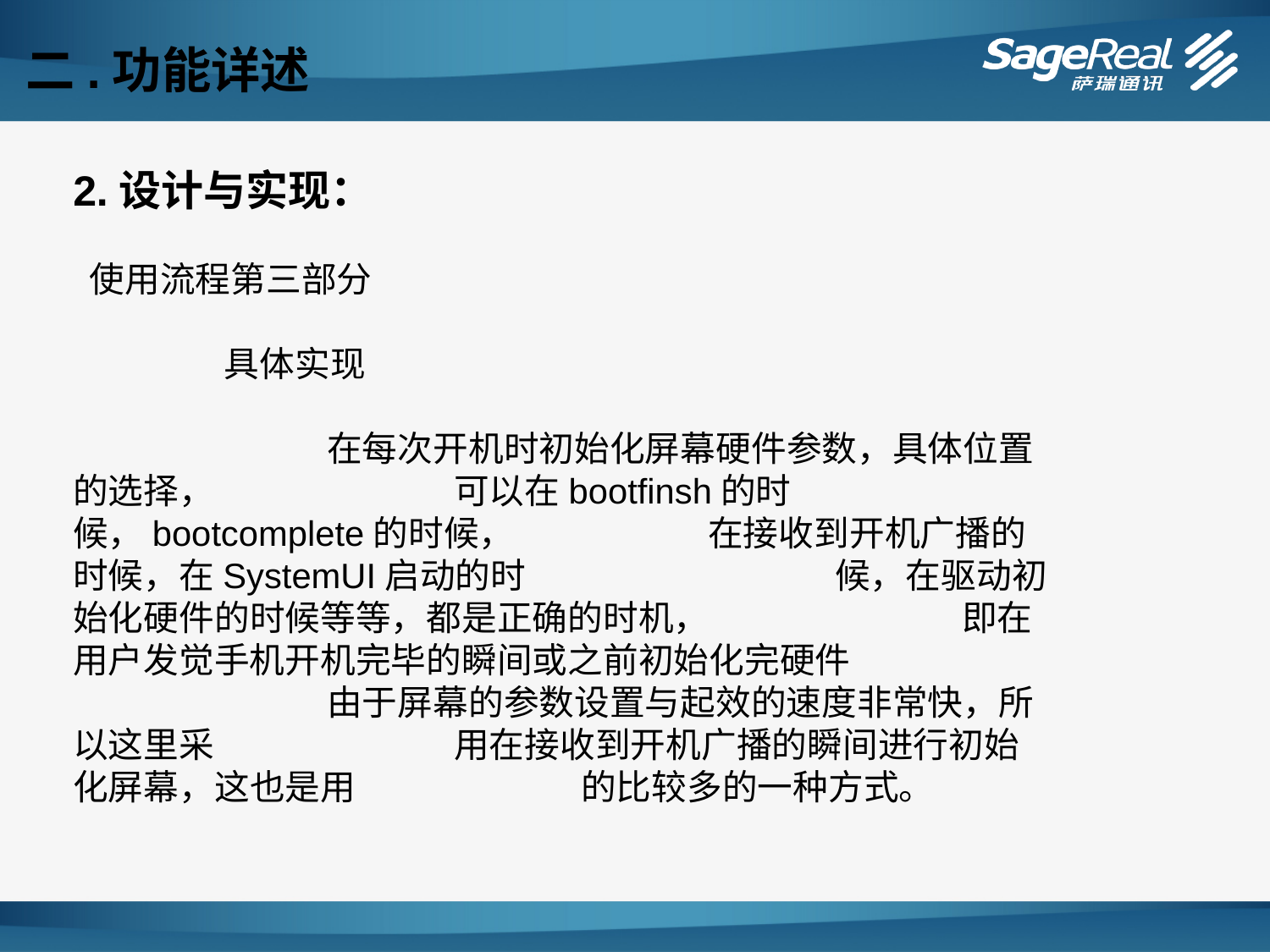

二.功能详述
2.设计与实现：

 使用流程第三部分

	  具体实现

		在每次开机时初始化屏幕硬件参数，具体位置的选择，		可以在bootfinsh的时候，bootcomplete的时候，		在接收到开机广播的时候，在SystemUI启动的时			候，在驱动初始化硬件的时候等等，都是正确的时机，		即在用户发觉手机开机完毕的瞬间或之前初始化完硬件
		由于屏幕的参数设置与起效的速度非常快，所以这里采		用在接收到开机广播的瞬间进行初始化屏幕，这也是用		的比较多的一种方式。